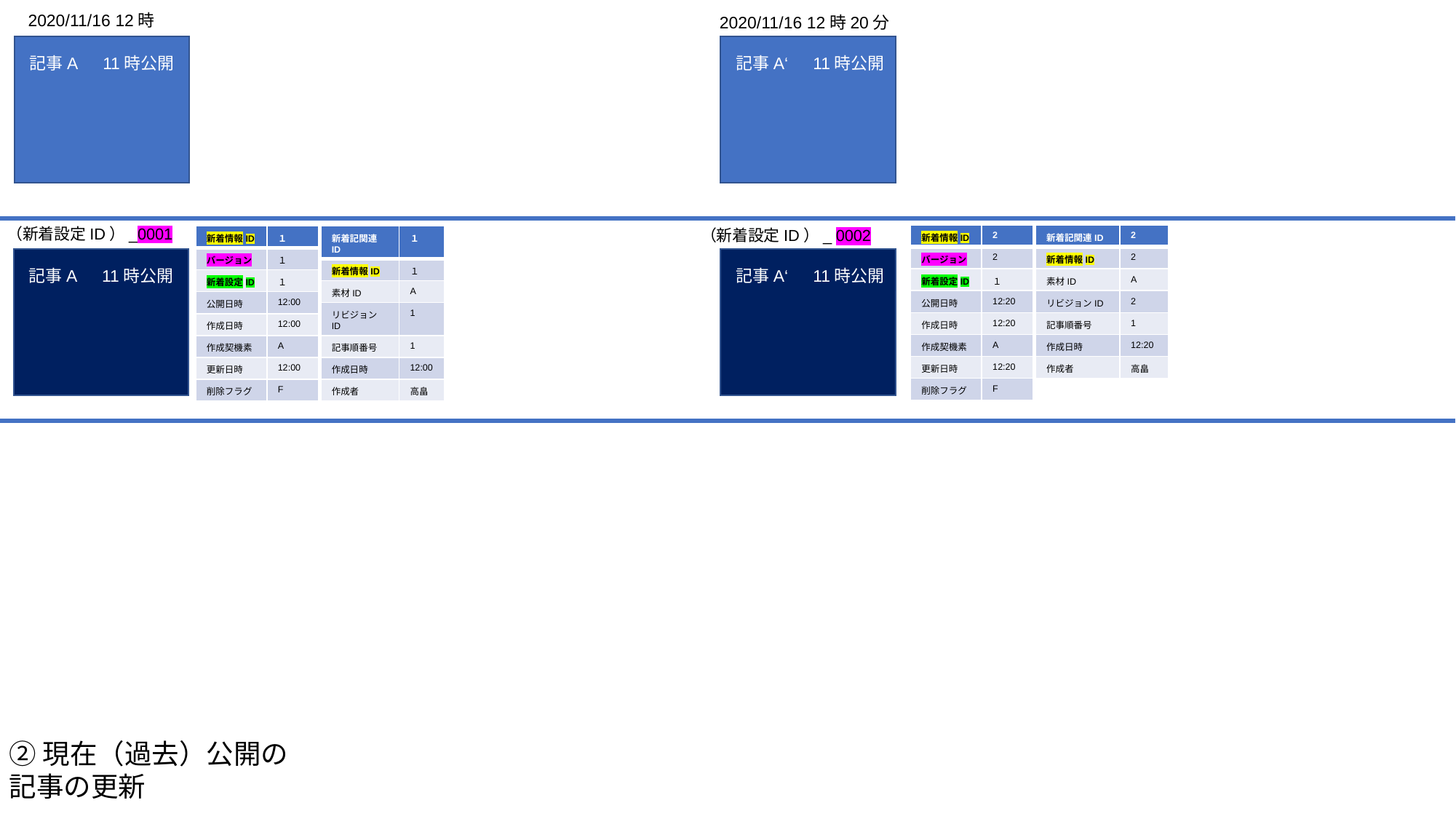

2020/11/16 12時
2020/11/16 12時20分

記事A‘　11時公開
（新着設定ID）_ 0002

記事A‘　11時公開

記事A　11時公開
（新着設定ID）_0001
| 新着情報ID | 2 |
| --- | --- |
| バージョン | 2 |
| 新着設定ID | １ |
| 公開日時 | 12:20 |
| 作成日時 | 12:20 |
| 作成契機素 | A |
| 更新日時 | 12:20 |
| 削除フラグ | F |
| 新着記関連ID | 2 |
| --- | --- |
| 新着情報ID | 2 |
| 素材ID | A |
| リビジョンID | 2 |
| 記事順番号 | 1 |
| 作成日時 | 12:20 |
| 作成者 | 高畠 |
| 新着情報ID | １ |
| --- | --- |
| バージョン | １ |
| 新着設定ID | １ |
| 公開日時 | 12:00 |
| 作成日時 | 12:00 |
| 作成契機素 | A |
| 更新日時 | 12:00 |
| 削除フラグ | F |
| 新着記関連ID | １ |
| --- | --- |
| 新着情報ID | １ |
| 素材ID | A |
| リビジョンID | 1 |
| 記事順番号 | 1 |
| 作成日時 | 12:00 |
| 作成者 | 高畠 |

記事A　11時公開
②現在（過去）公開の
記事の更新